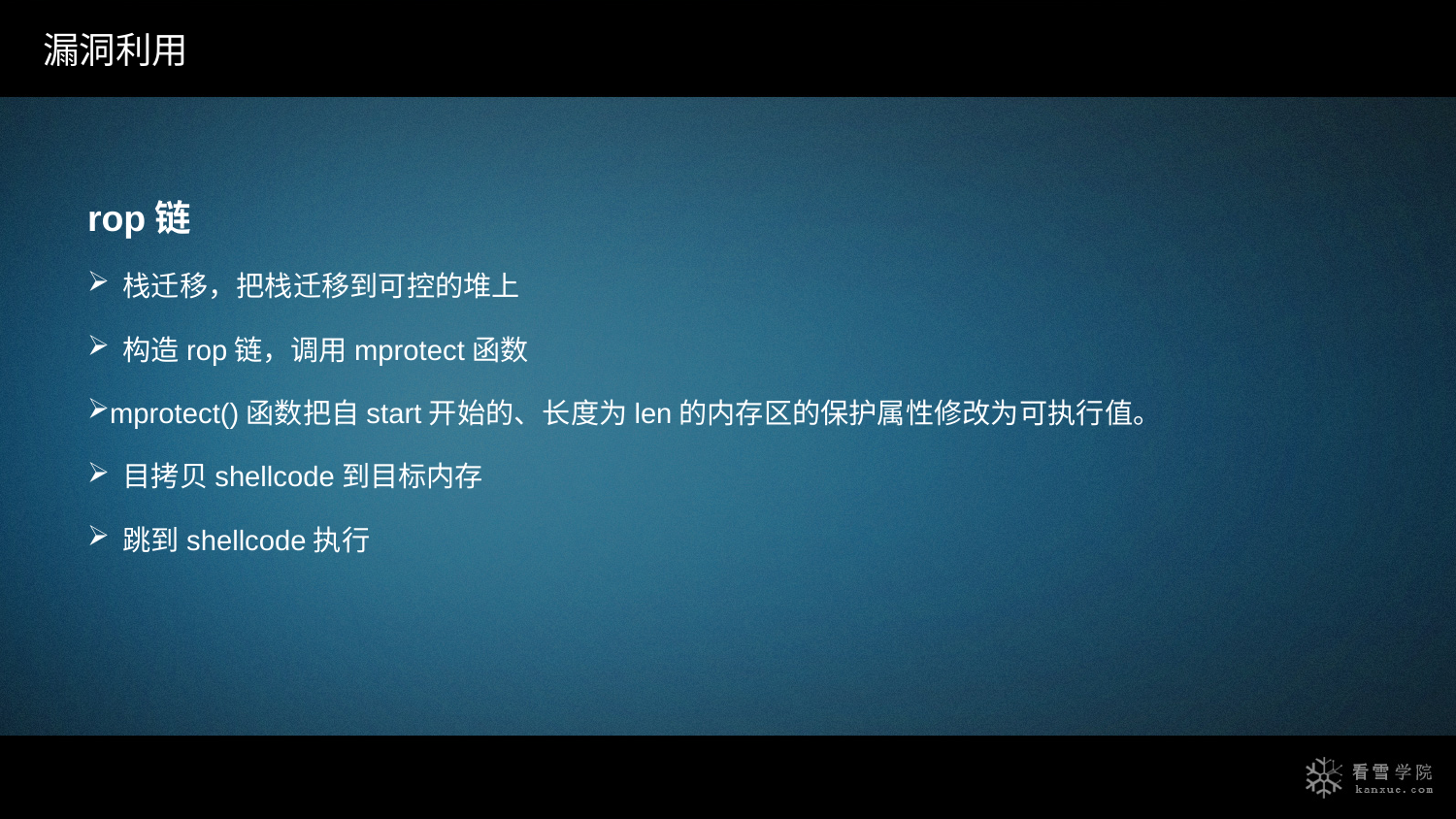

漏洞利用
rop链
 栈迁移，把栈迁移到可控的堆上
 构造rop链，调用mprotect函数
mprotect()函数把自start开始的、长度为len的内存区的保护属性修改为可执行值。
 目拷贝shellcode到目标内存
 跳到shellcode执行